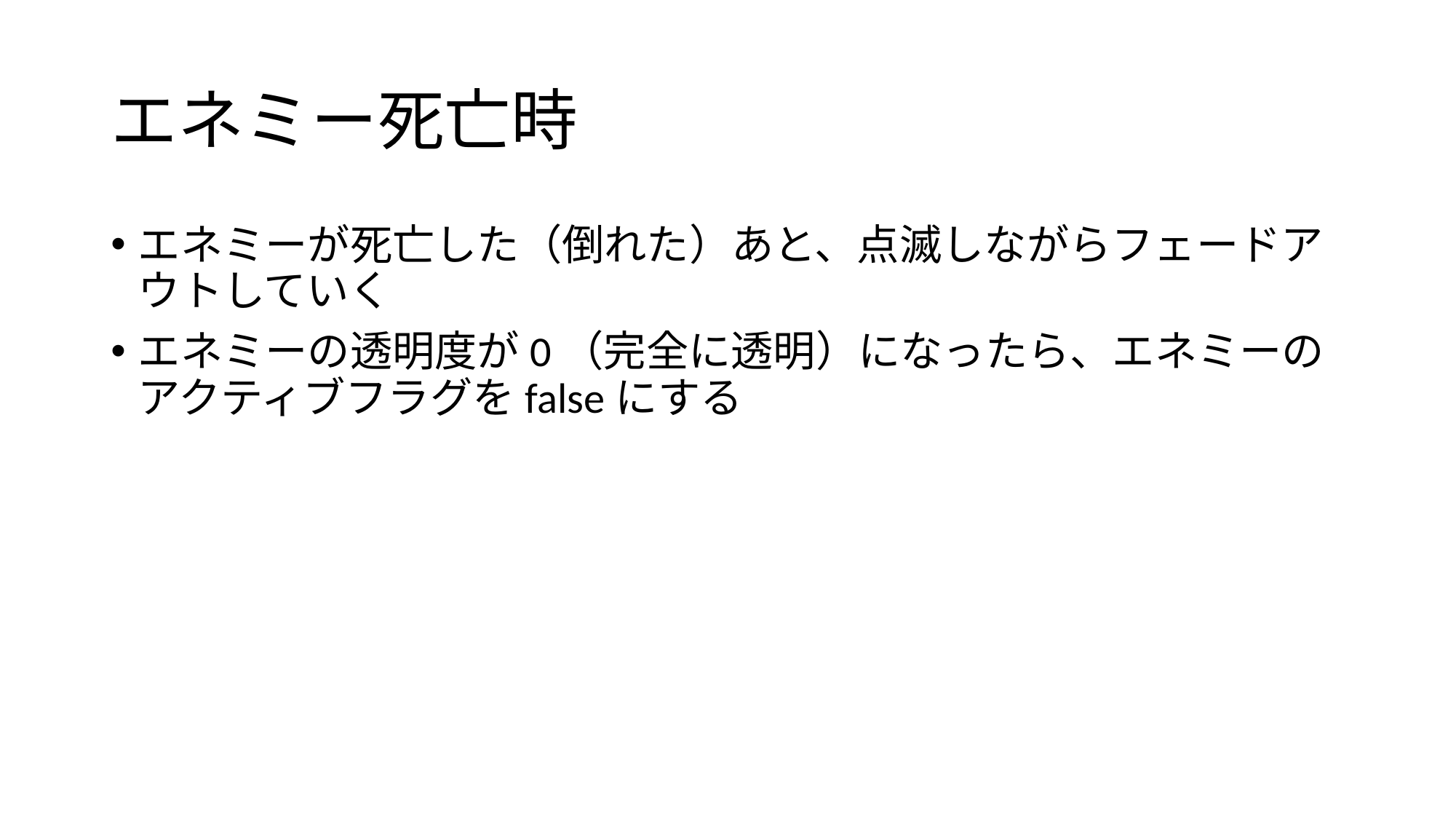

# エネミー死亡時
エネミーが死亡した（倒れた）あと、点滅しながらフェードアウトしていく
エネミーの透明度が0（完全に透明）になったら、エネミーのアクティブフラグをfalseにする